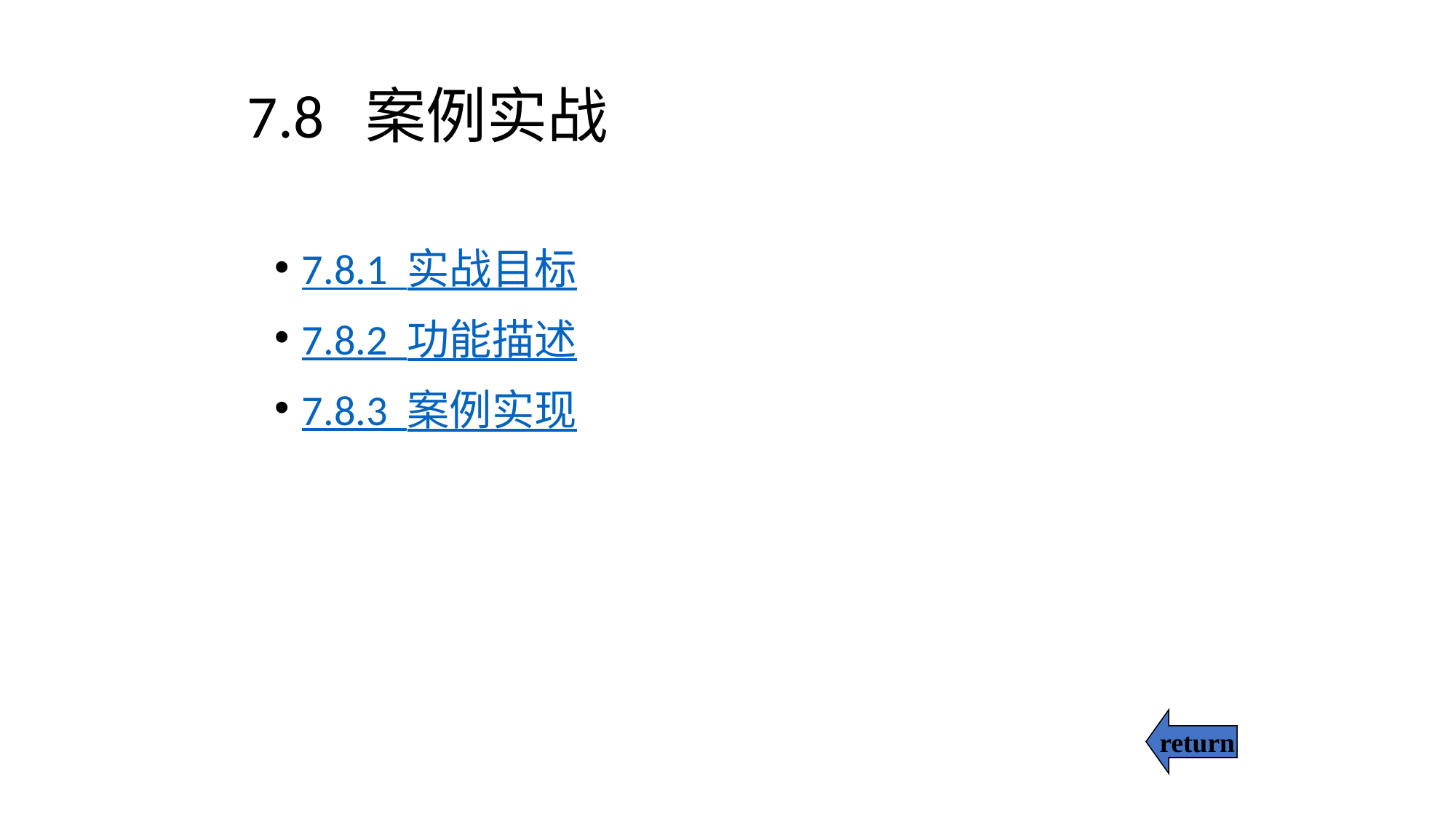

# 7.8  案例实战
7.8.1  实战目标
7.8.2  功能描述
7.8.3  案例实现
return